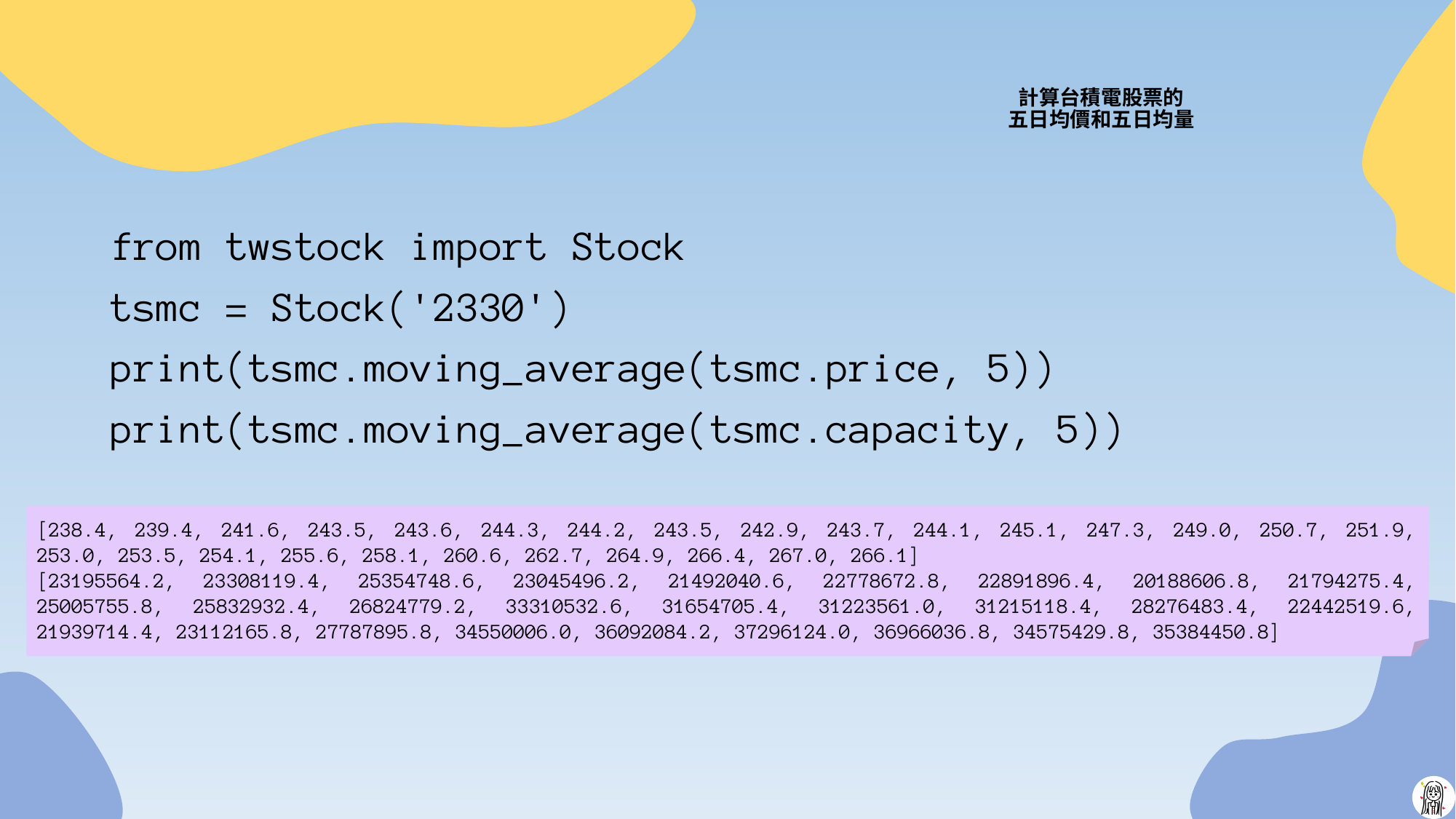

# 計算台積電股票的 五日均價和五日均量
from twstock import Stock
tsmc = Stock('2330')
print(tsmc.moving_average(tsmc.price, 5))
print(tsmc.moving_average(tsmc.capacity, 5))

[238.4, 239.4, 241.6, 243.5, 243.6, 244.3, 244.2, 243.5, 242.9, 243.7, 244.1, 245.1, 247.3, 249.0, 250.7, 251.9, 253.0, 253.5, 254.1, 255.6, 258.1, 260.6, 262.7, 264.9, 266.4, 267.0, 266.1]
[23195564.2, 23308119.4, 25354748.6, 23045496.2, 21492040.6, 22778672.8, 22891896.4, 20188606.8, 21794275.4, 25005755.8, 25832932.4, 26824779.2, 33310532.6, 31654705.4, 31223561.0, 31215118.4, 28276483.4, 22442519.6, 21939714.4, 23112165.8, 27787895.8, 34550006.0, 36092084.2, 37296124.0, 36966036.8, 34575429.8, 35384450.8]

43